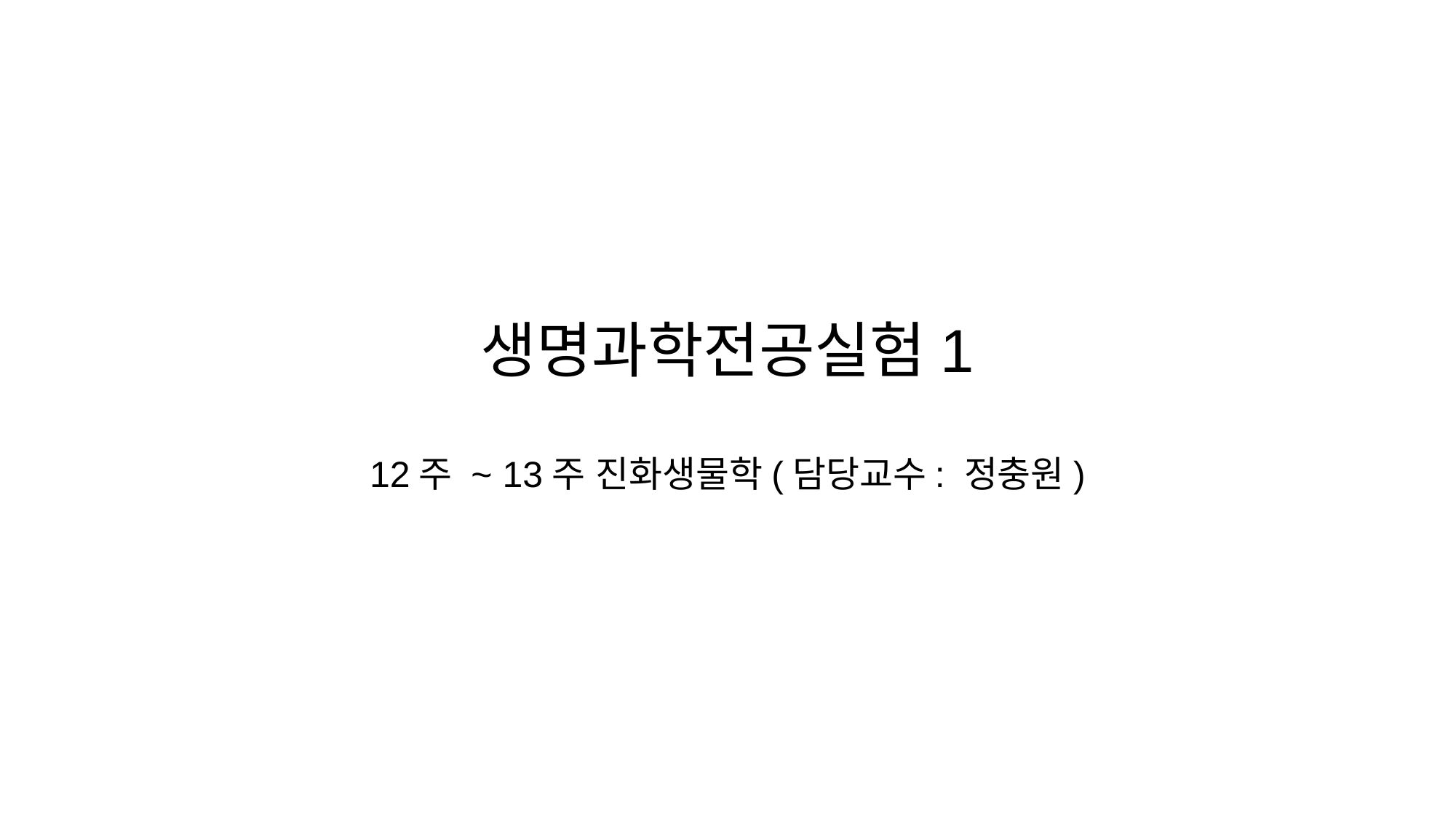

# 생명과학전공실험1
12주 ~ 13주 진화생물학(담당교수: 정충원)